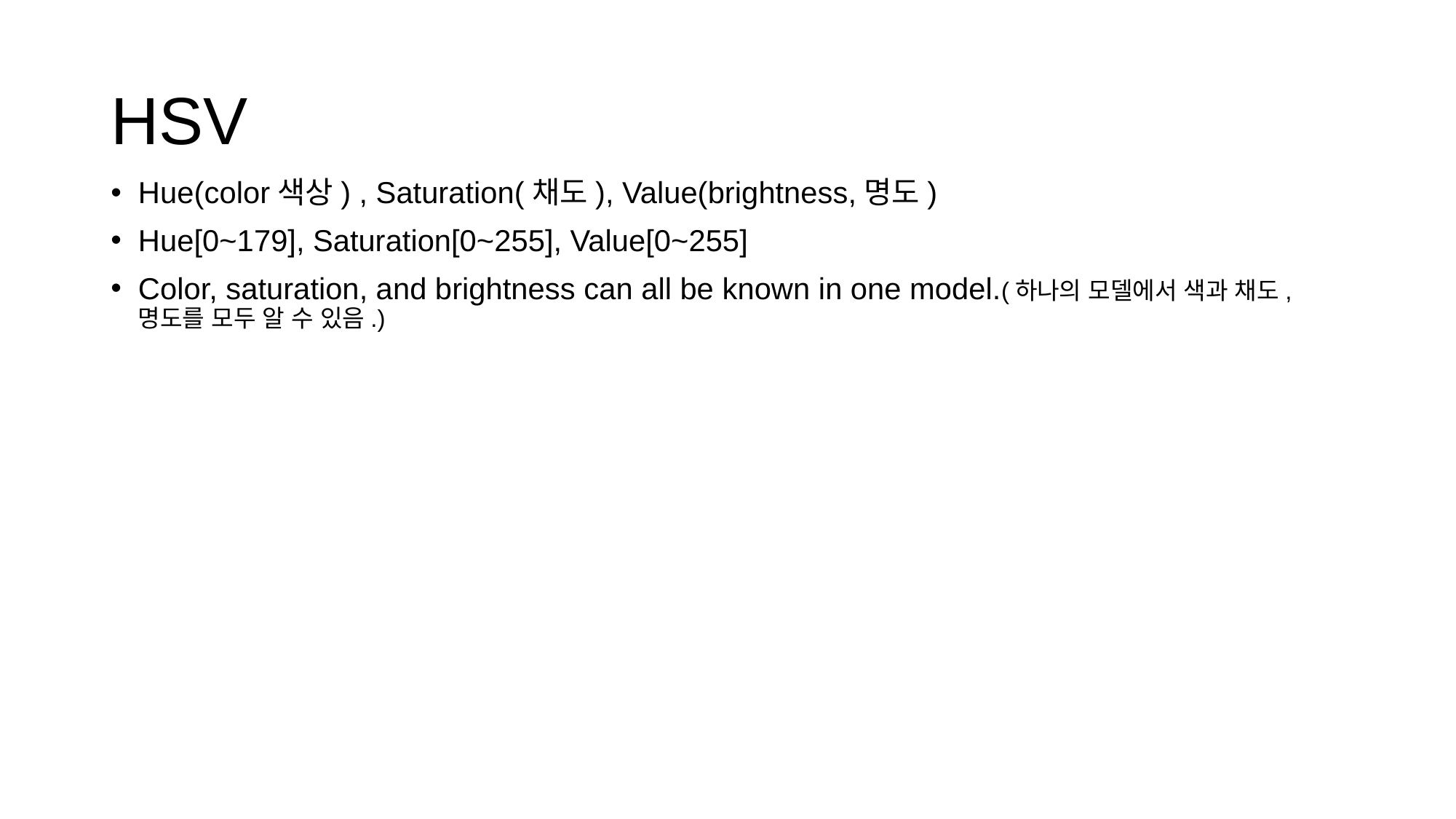

# HSV
Hue(color색상) , Saturation(채도), Value(brightness,명도)
Hue[0~179], Saturation[0~255], Value[0~255]
Color, saturation, and brightness can all be known in one model.(하나의 모델에서 색과 채도, 명도를 모두 알 수 있음.)